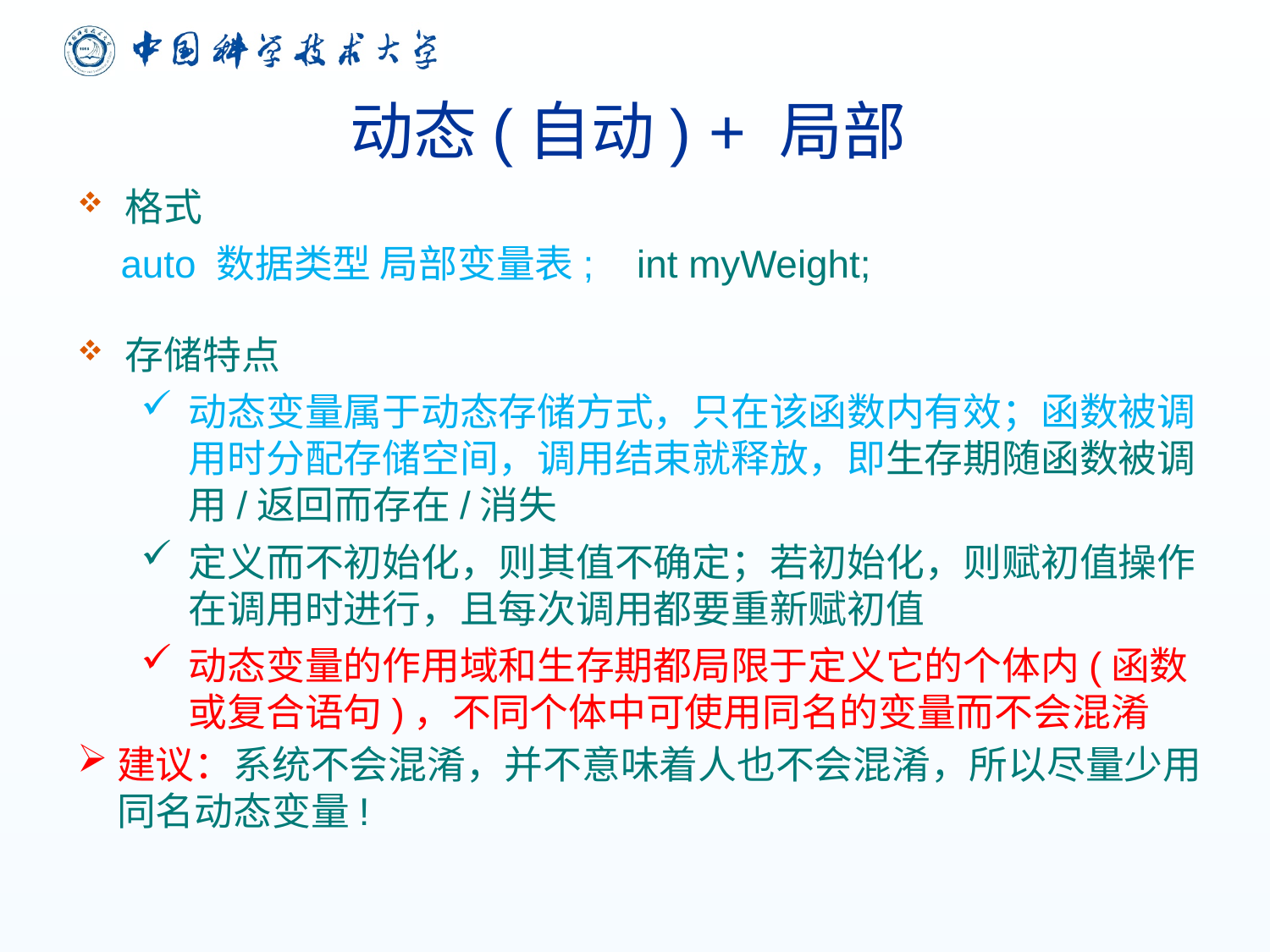

动态(自动) + 局部
格式
    auto 数据类型 局部变量表;    int myWeight;

存储特点
动态变量属于动态存储方式，只在该函数内有效；函数被调用时分配存储空间，调用结束就释放，即生存期随函数被调用/返回而存在/消失
定义而不初始化，则其值不确定；若初始化，则赋初值操作在调用时进行，且每次调用都要重新赋初值
动态变量的作用域和生存期都局限于定义它的个体内(函数或复合语句)，不同个体中可使用同名的变量而不会混淆
建议：系统不会混淆，并不意味着人也不会混淆，所以尽量少用同名动态变量!